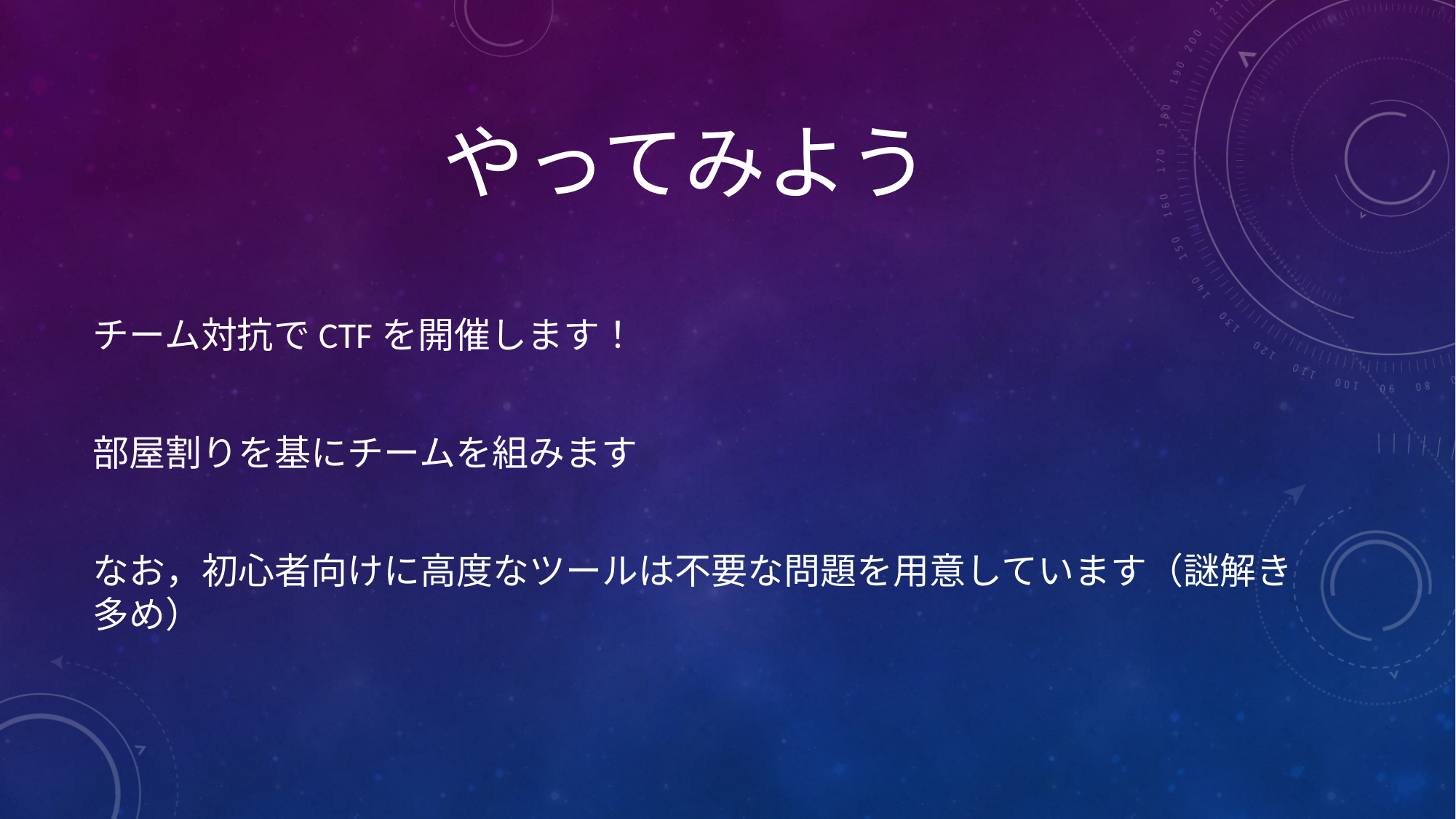

# やってみよう
チーム対抗でCTFを開催します！

部屋割りを基にチームを組みます

なお，初心者向けに高度なツールは不要な問題を用意しています（謎解き多め）